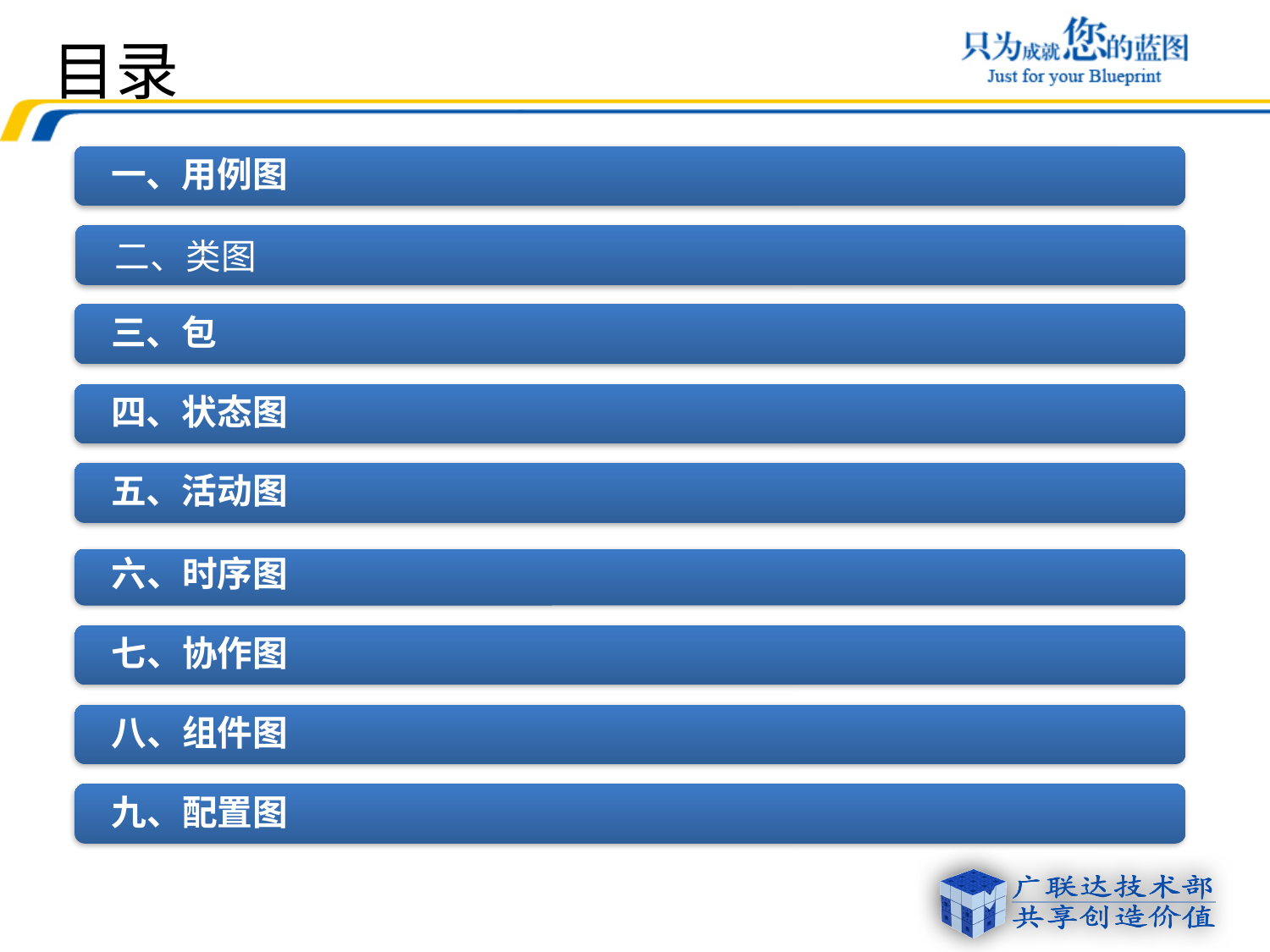

目录

一、用例图
  二、类图

三、包

四、状态图

五、活动图
六、时序图

七、协作图

八、组件图

九、配置图